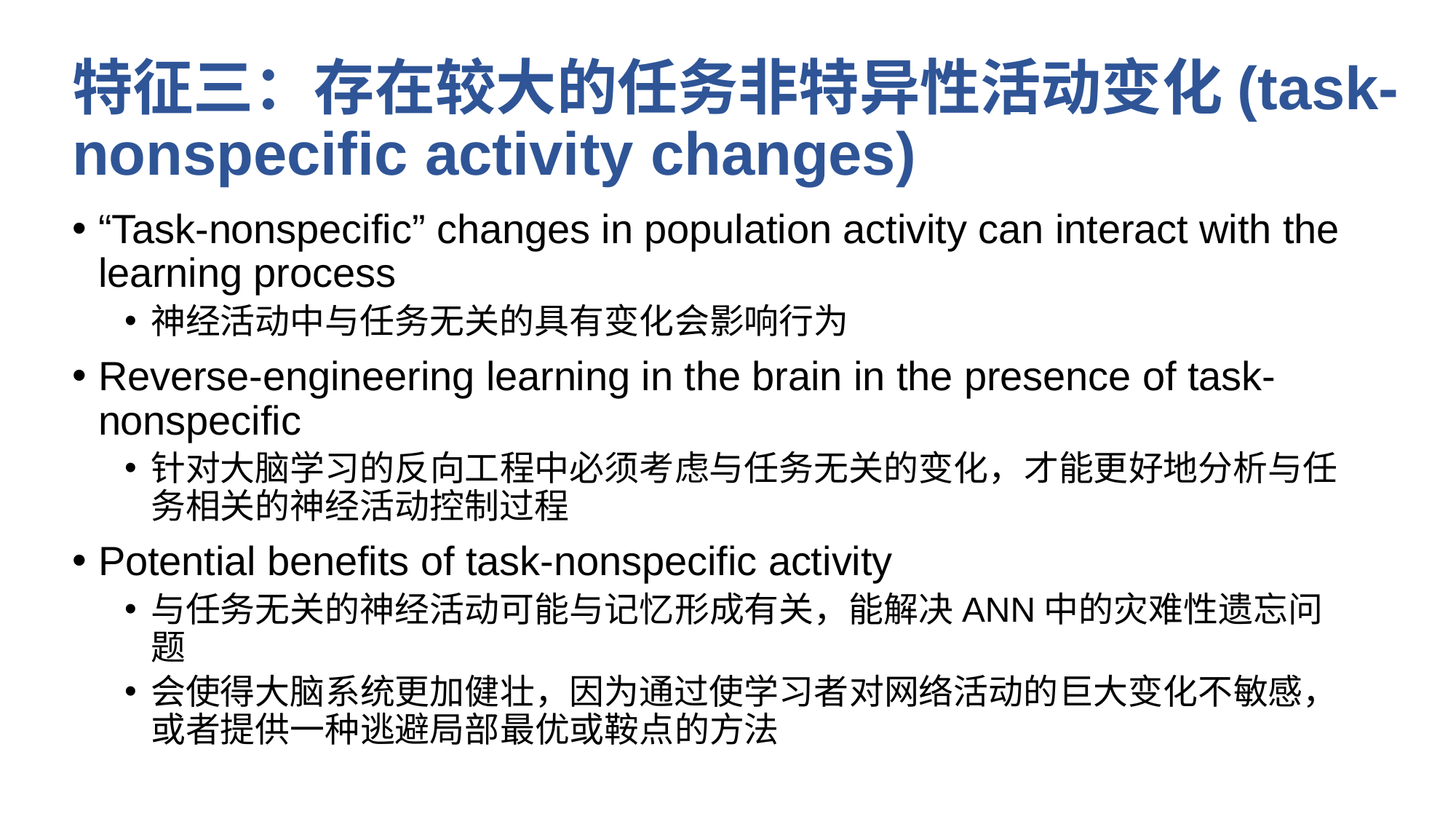

# 特征三：存在较大的任务非特异性活动变化(task-nonspecific activity changes)
“Task-nonspecific” changes in population activity can interact with the learning process
神经活动中与任务无关的具有变化会影响行为
Reverse-engineering learning in the brain in the presence of task-nonspecific
针对大脑学习的反向工程中必须考虑与任务无关的变化，才能更好地分析与任务相关的神经活动控制过程
Potential benefits of task-nonspecific activity
与任务无关的神经活动可能与记忆形成有关，能解决ANN中的灾难性遗忘问题
会使得大脑系统更加健壮，因为通过使学习者对网络活动的巨大变化不敏感，或者提供一种逃避局部最优或鞍点的方法